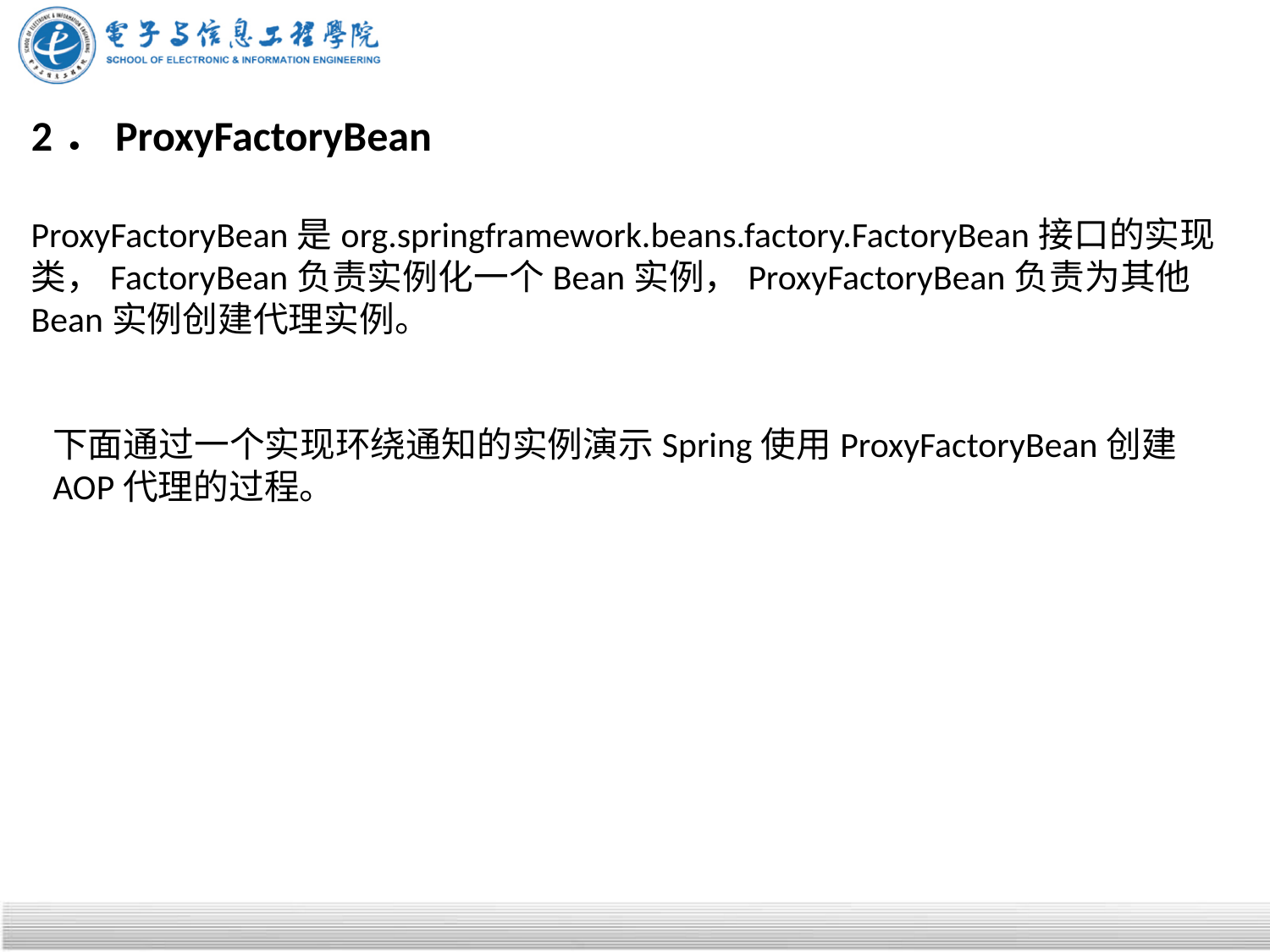

# 2．ProxyFactoryBean
ProxyFactoryBean是org.springframework.beans.factory.FactoryBean接口的实现类，FactoryBean负责实例化一个Bean实例，ProxyFactoryBean负责为其他Bean实例创建代理实例。
下面通过一个实现环绕通知的实例演示Spring使用ProxyFactoryBean创建AOP代理的过程。